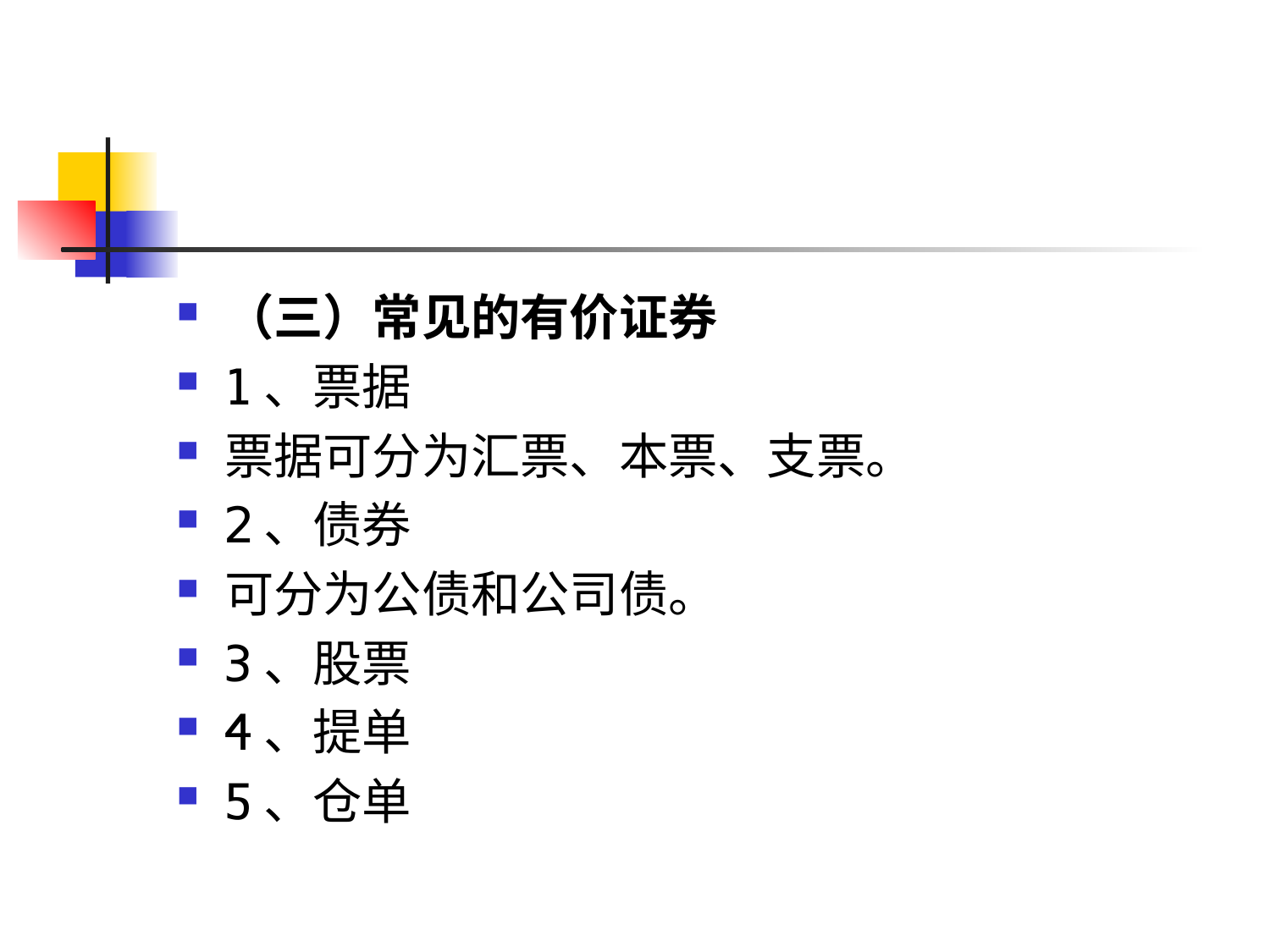

#
（三）常见的有价证券
1、票据
票据可分为汇票、本票、支票。
2、债券
可分为公债和公司债。
3、股票
4、提单
5、仓单